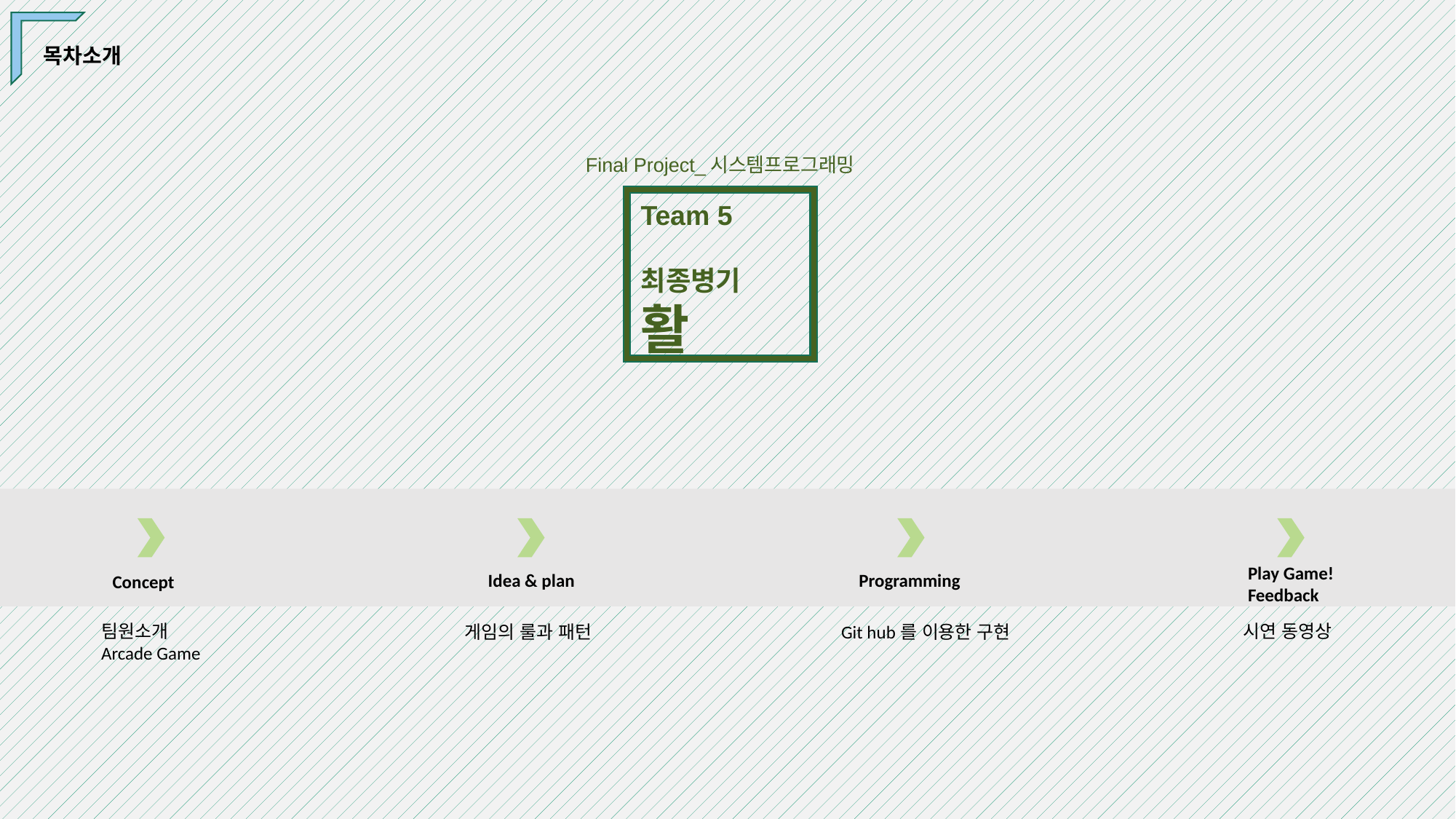

목차소개
Final Project_시스템프로그래밍
Team 5

최종병기
활

Play Game!  Feedback
Programming
Idea & plan
Concept
팀원소개
Arcade Game
시연 동영상
게임의 룰과 패턴
Git hub를 이용한 구현